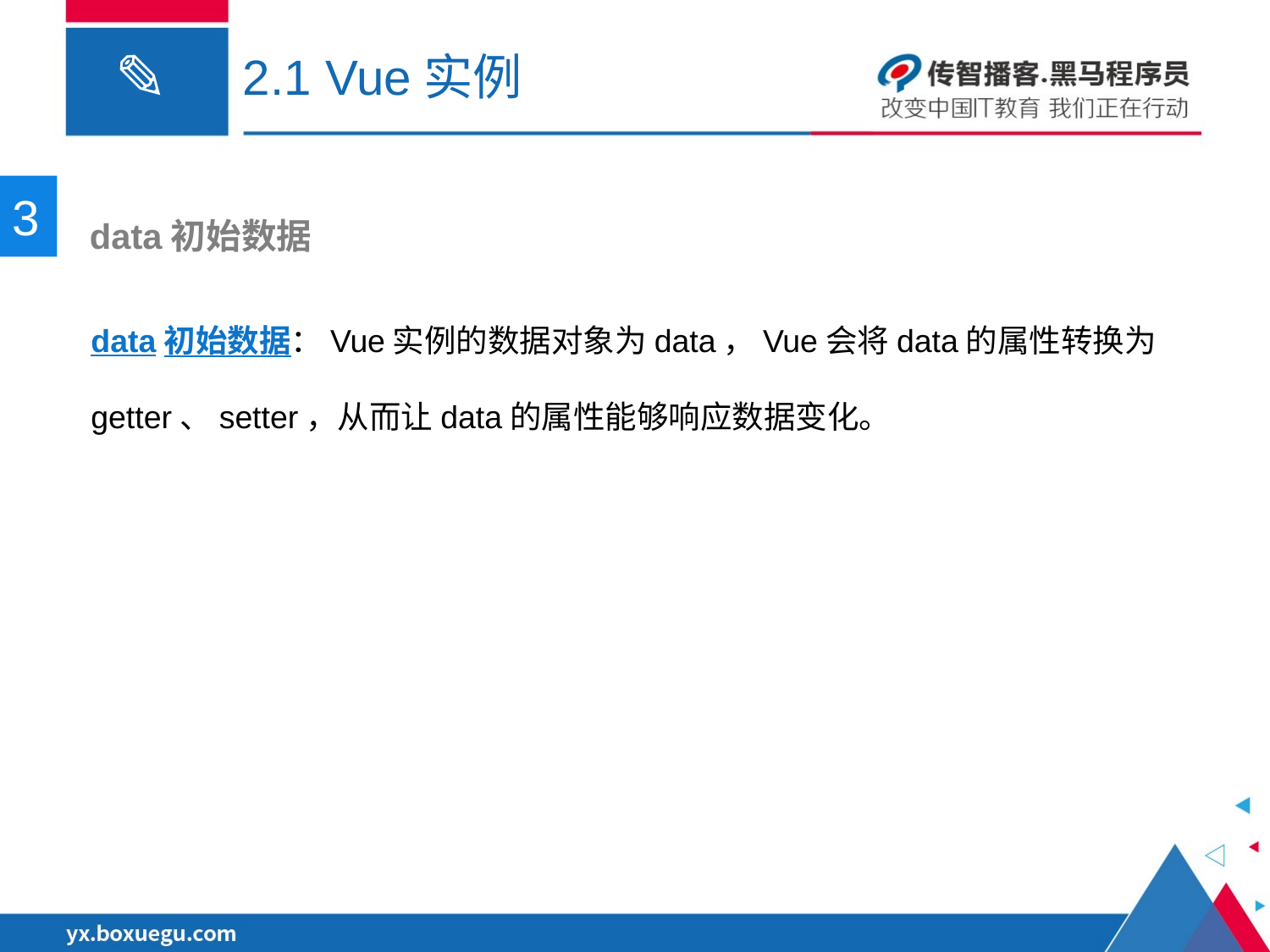

# 2.1 Vue实例

3
  data初始数据
data初始数据：Vue实例的数据对象为data，Vue会将data的属性转换为getter、setter，从而让data的属性能够响应数据变化。